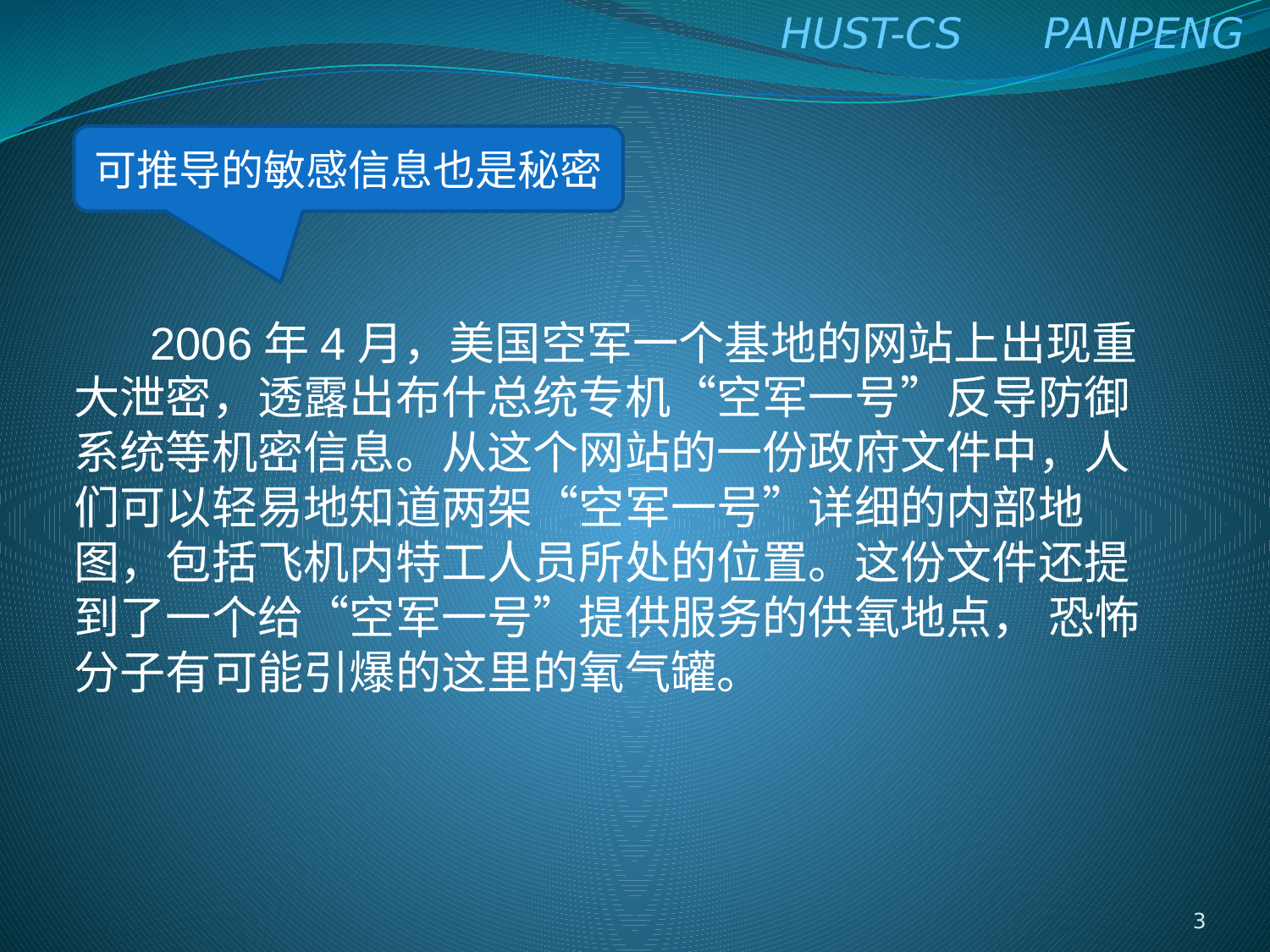

可推导的敏感信息也是秘密
      2006年4月，美国空军一个基地的网站上出现重大泄密，透露出布什总统专机“空军一号”反导防御系统等机密信息。从这个网站的一份政府文件中，人们可以轻易地知道两架“空军一号”详细的内部地图，包括飞机内特工人员所处的位置。这份文件还提到了一个给“空军一号”提供服务的供氧地点， 恐怖分子有可能引爆的这里的氧气罐。
3